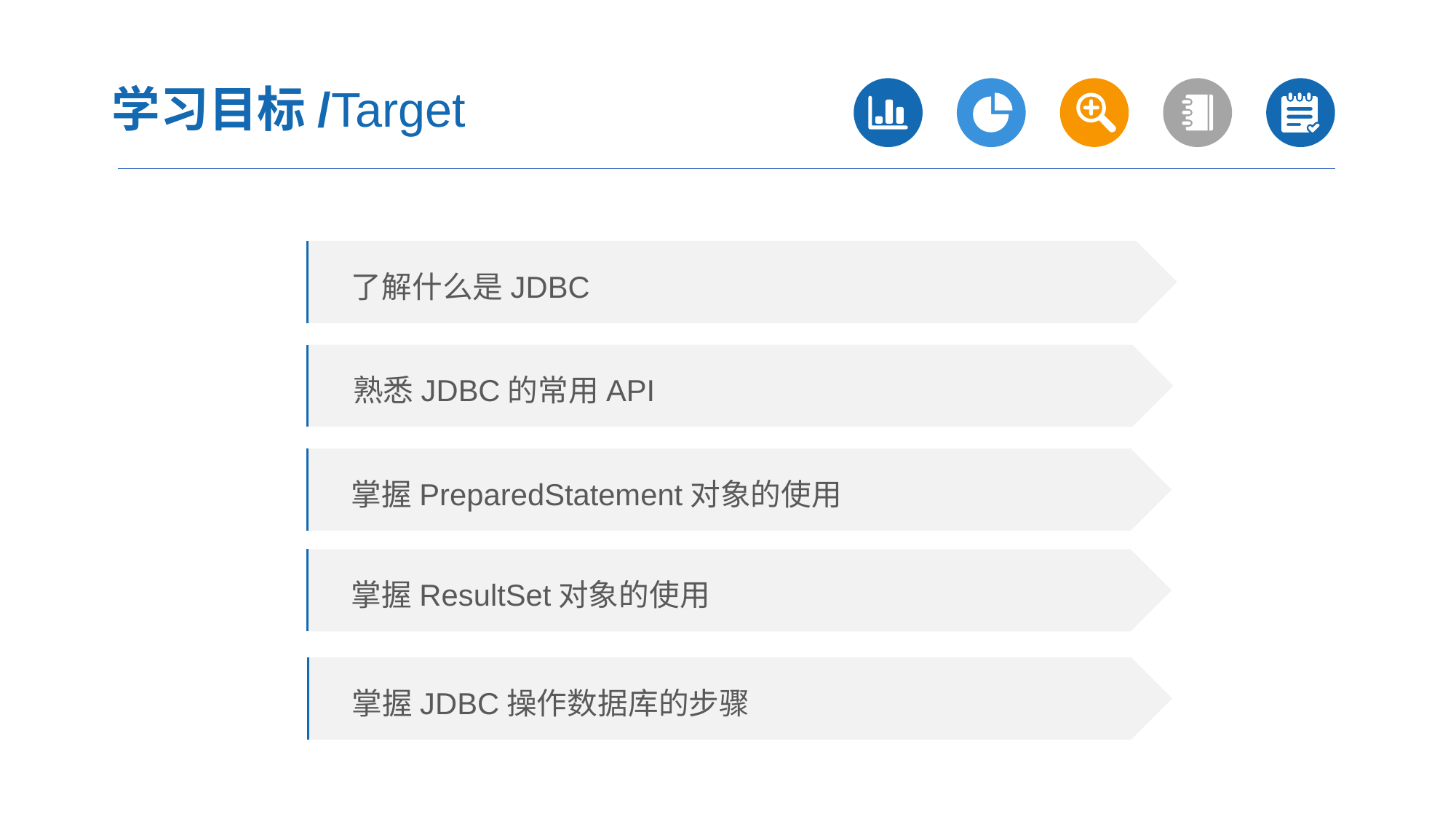

学习目标/Target
    了解什么是JDBC

    熟悉JDBC的常用API
    掌握PreparedStatement对象的使用

    掌握ResultSet对象的使用

    掌握JDBC操作数据库的步骤